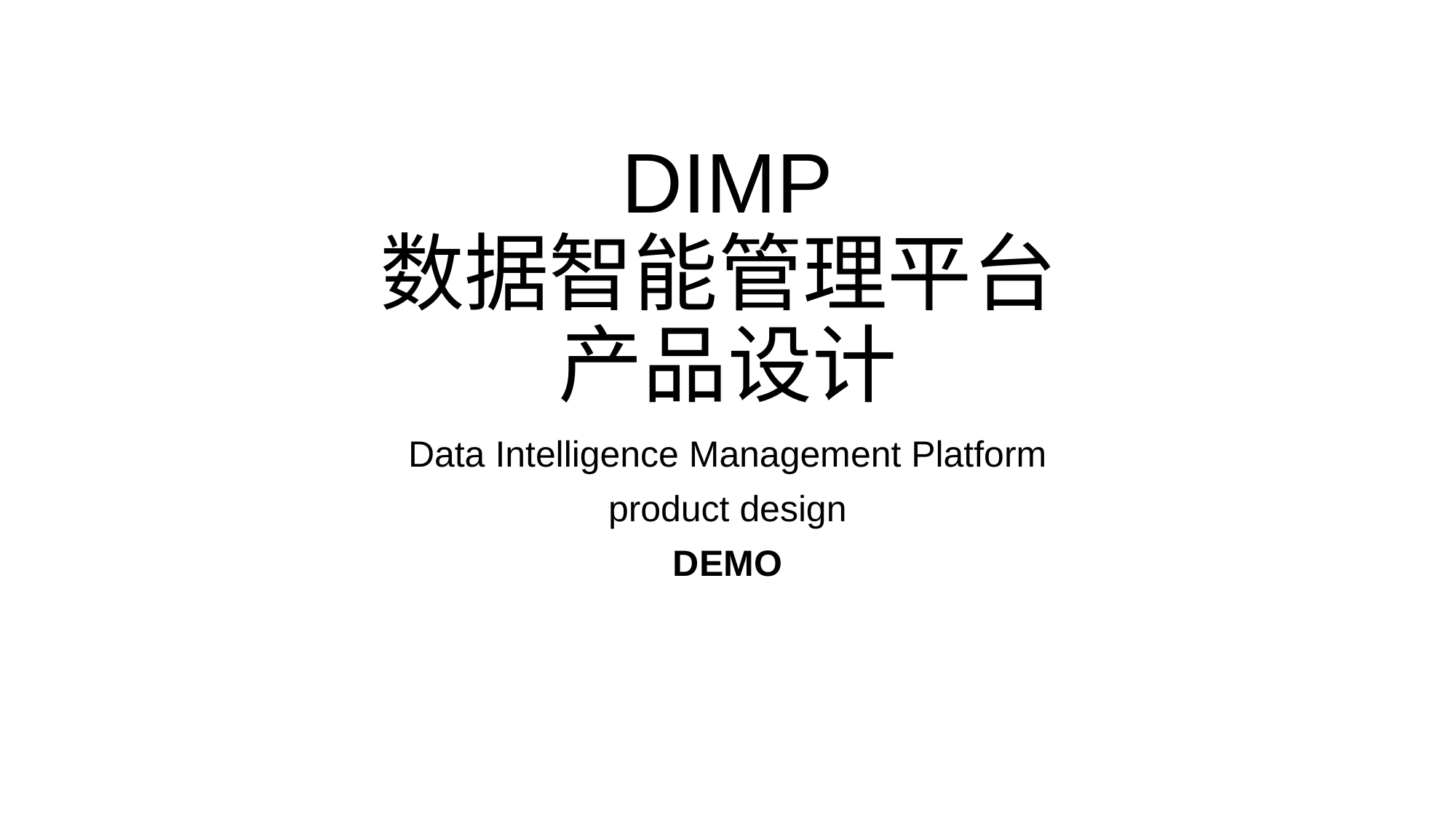

# DIMP 数据智能管理平台 产品设计
Data Intelligence Management Platform
product design
DEMO